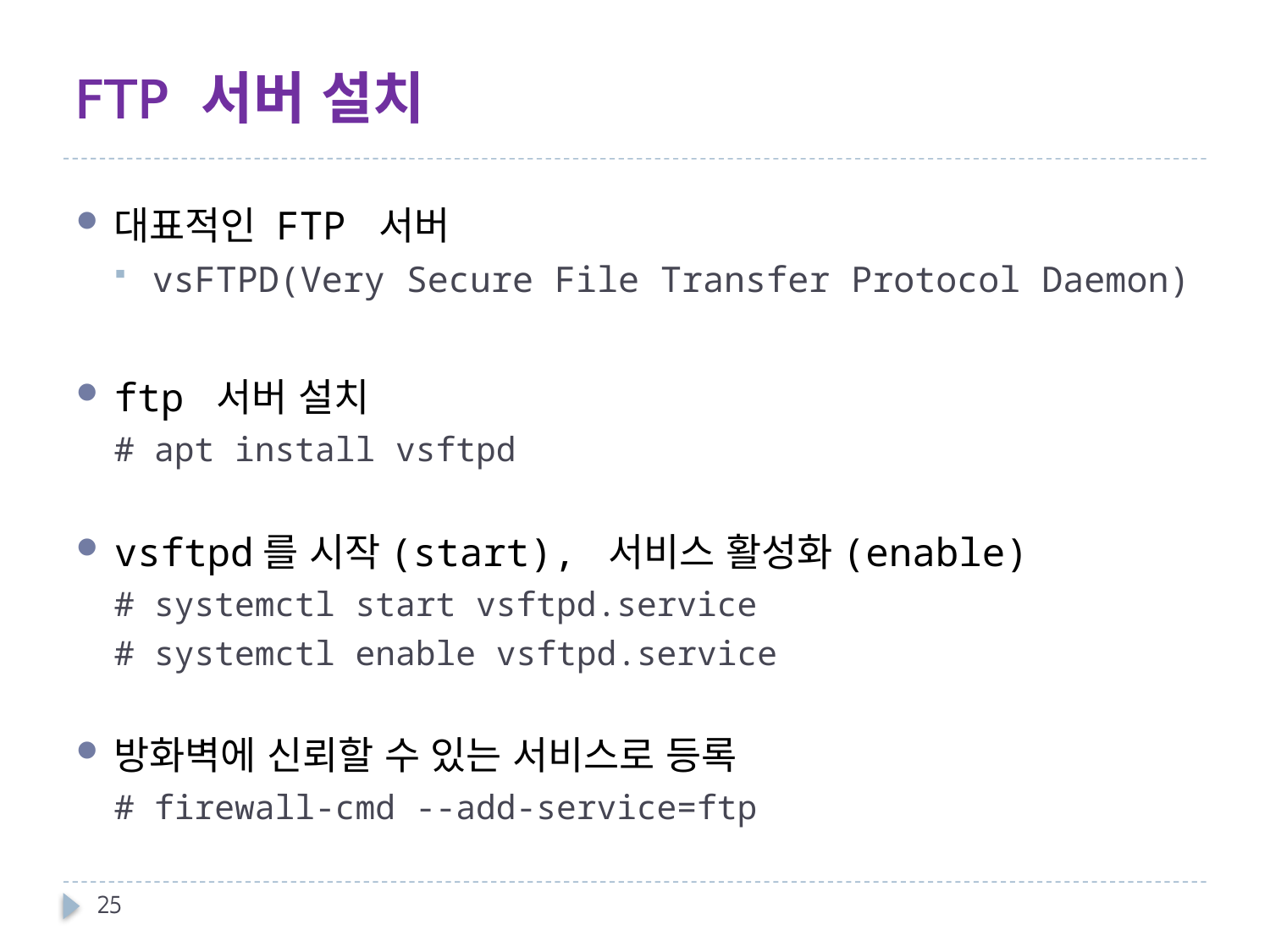

# FTP 서버 설치
대표적인 FTP 서버
vsFTPD(Very Secure File Transfer Protocol Daemon)

ftp 서버 설치
# apt install vsftpd

vsftpd를 시작(start), 서비스 활성화(enable)
# systemctl start vsftpd.service
# systemctl enable vsftpd.service

방화벽에 신뢰할 수 있는 서비스로 등록
# firewall-cmd --add-service=ftp

25